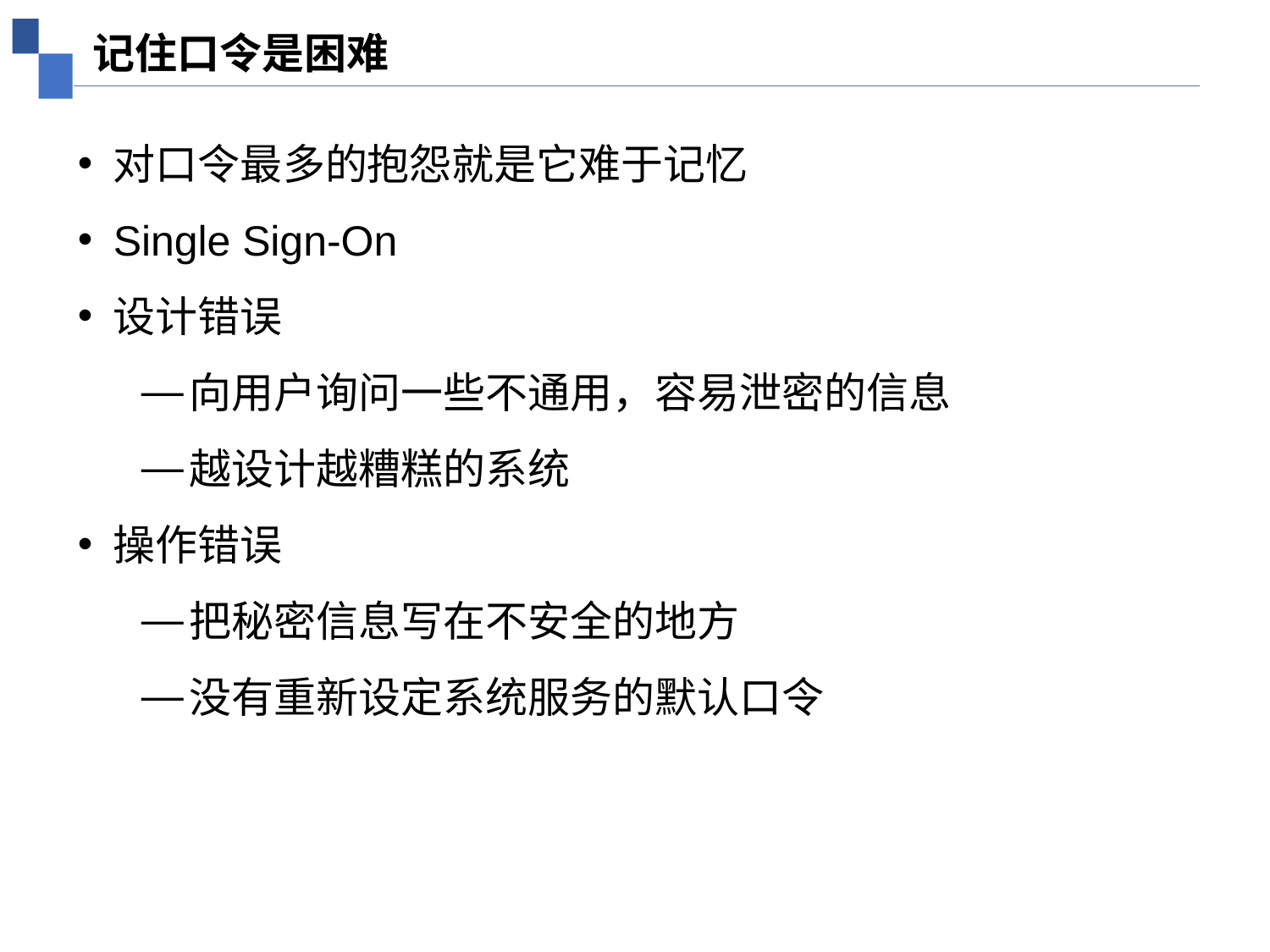

记住口令是困难
对口令最多的抱怨就是它难于记忆
Single Sign-On
设计错误
向用户询问一些不通用，容易泄密的信息
越设计越糟糕的系统
操作错误
把秘密信息写在不安全的地方
没有重新设定系统服务的默认口令

21